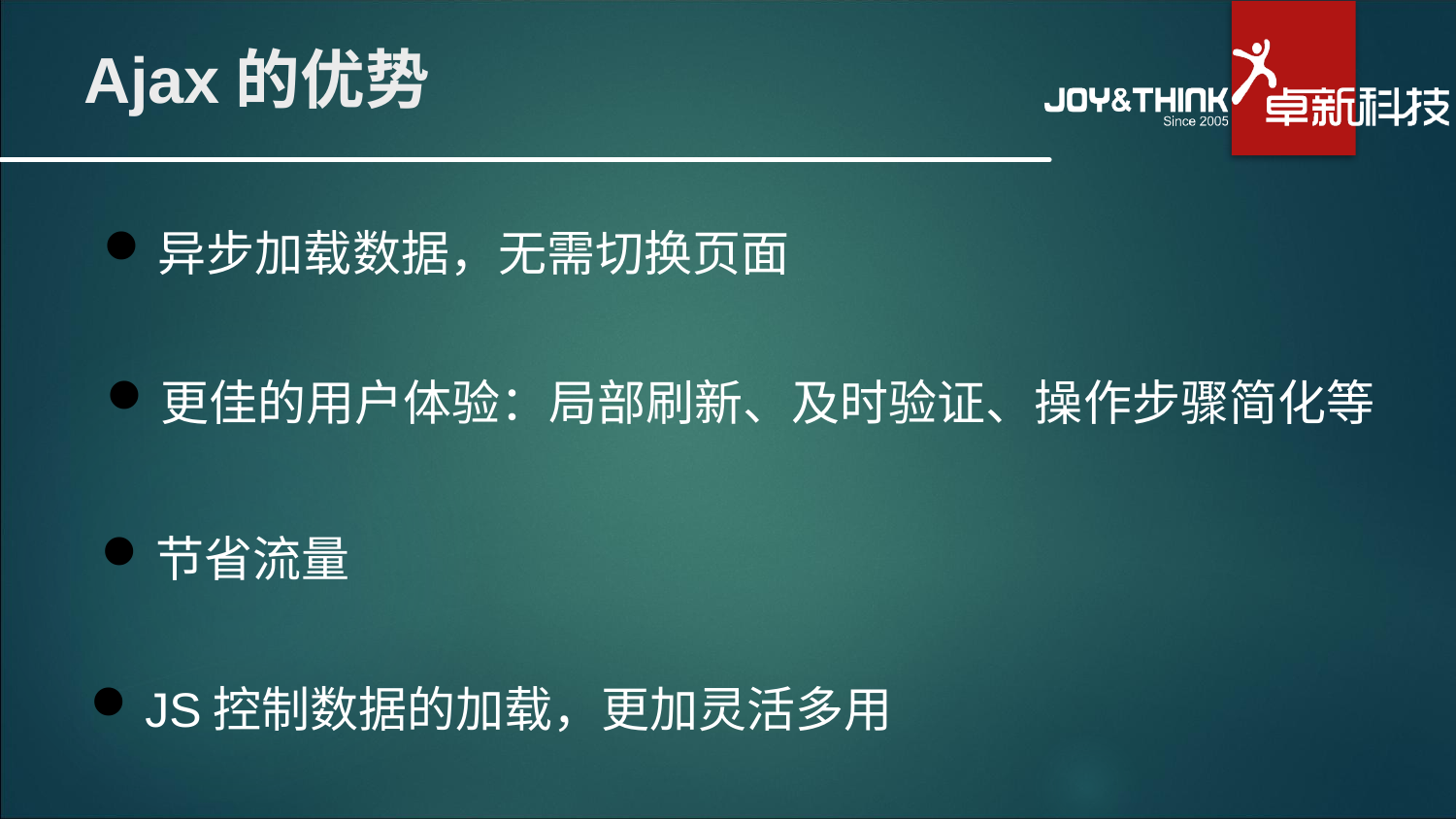

# Ajax的优势
异步加载数据，无需切换页面
更佳的用户体验：局部刷新、及时验证、操作步骤简化等
节省流量
JS控制数据的加载，更加灵活多用